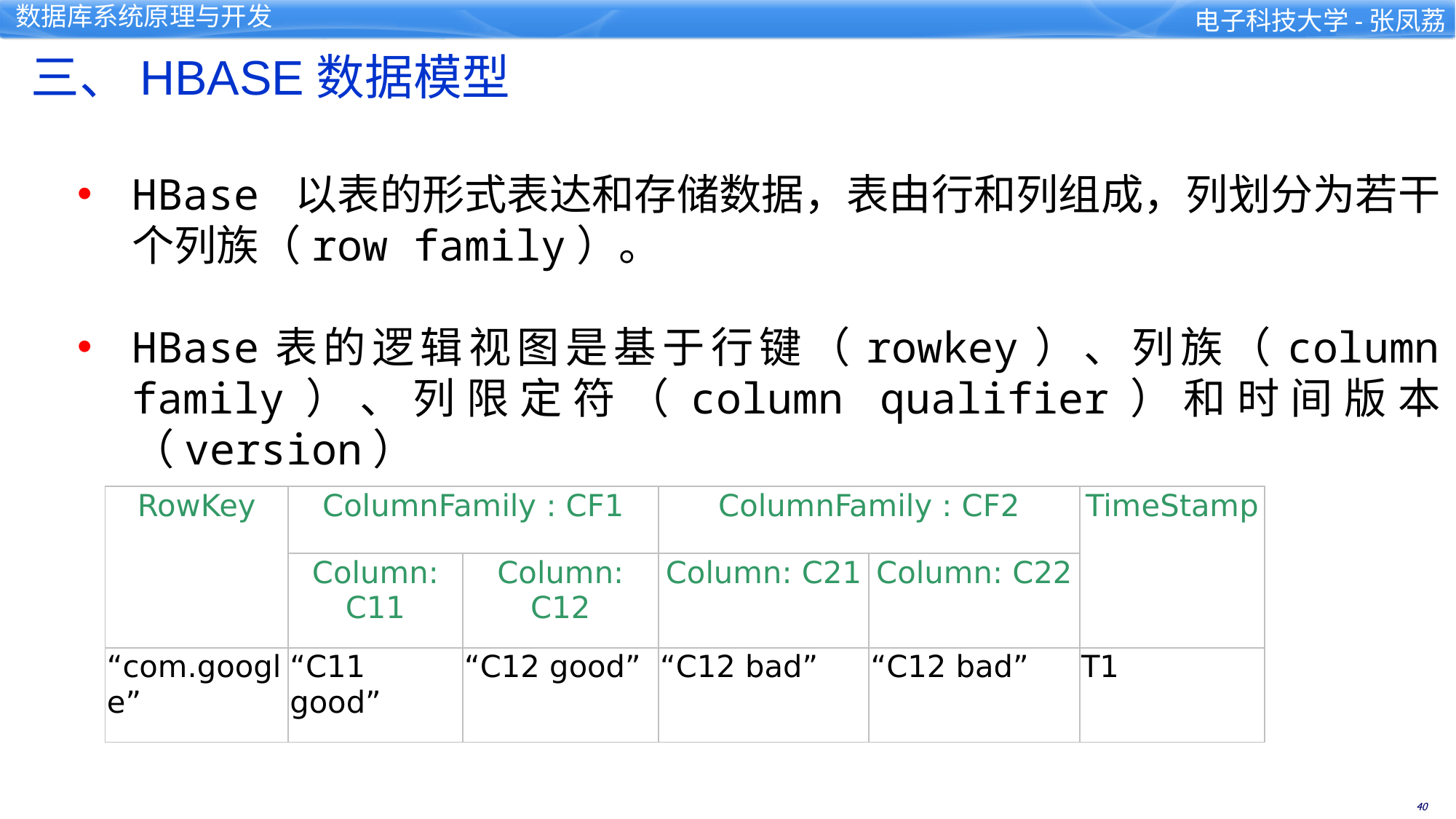

三、HBASE数据模型
HBase 以表的形式表达和存储数据，表由行和列组成，列划分为若干个列族（row family）。

HBase表的逻辑视图是基于行键（rowkey）、列族（column family）、列限定符（column qualifier）和时间版本（version）
| RowKey | ColumnFamily : CF1 |  | ColumnFamily : CF2 |  | TimeStamp |
| --- | --- | --- | --- | --- | --- |
|  | Column: C11 | Column: C12 | Column: C21 | Column: C22 |  |
| “com.google” | “C11 good” | “C12 good” | “C12 bad” | “C12 bad” | T1 |